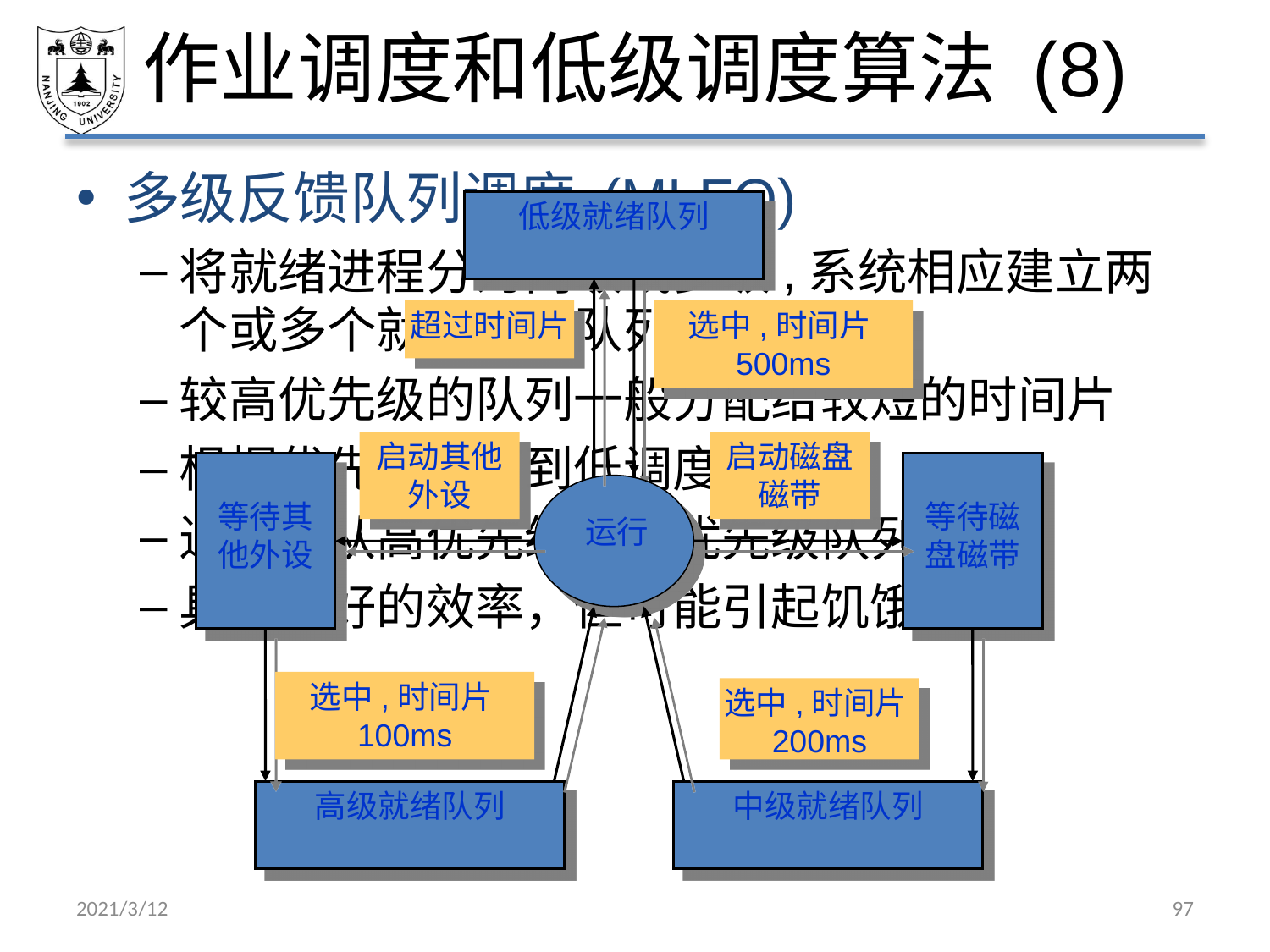

# 作业调度和低级调度算法 (8)
多级反馈队列调度 (MLFQ)
将就绪进程分为两级或多级,系统相应建立两个或多个就绪进程队列
较高优先级的队列一般分配给较短的时间片
根据优先级从高到低调度
进程会从高优先级向低优先级队列迁移
具有较好的效率，但可能引起饥饿
低级就绪队列

超过时间片
选中,时间片500ms
启动其他
外设
启动磁盘
磁带

等待其
他外设

等待磁
盘磁带

运行

选中,时间片100ms
选中,时间片200ms
高级就绪队列
中级就绪队列
2021/3/12
97